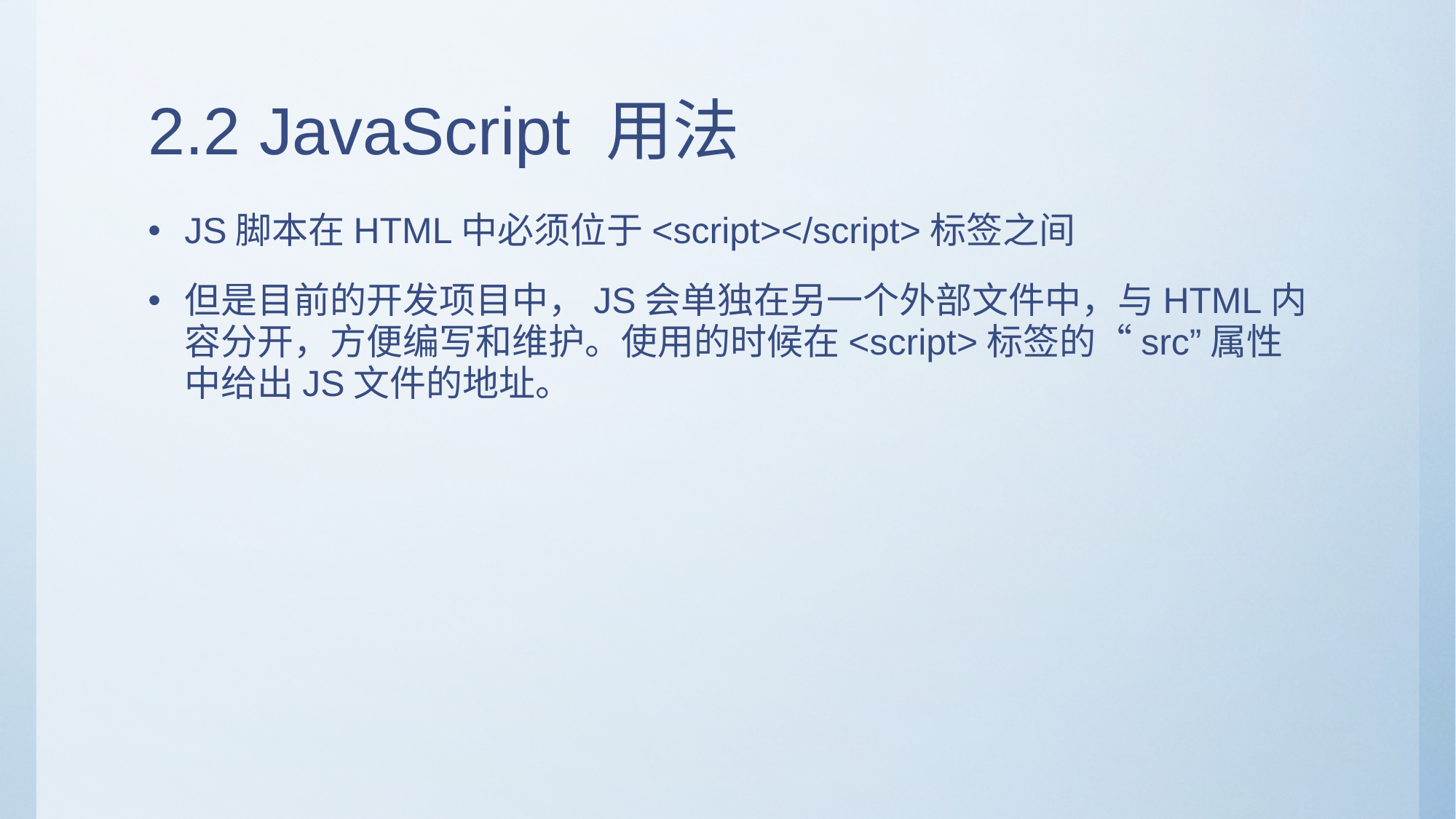

# 2.2 JavaScript 用法
JS脚本在HTML中必须位于<script></script>标签之间
但是目前的开发项目中，JS会单独在另一个外部文件中，与HTML内容分开，方便编写和维护。使用的时候在<script>标签的“src”属性中给出JS文件的地址。